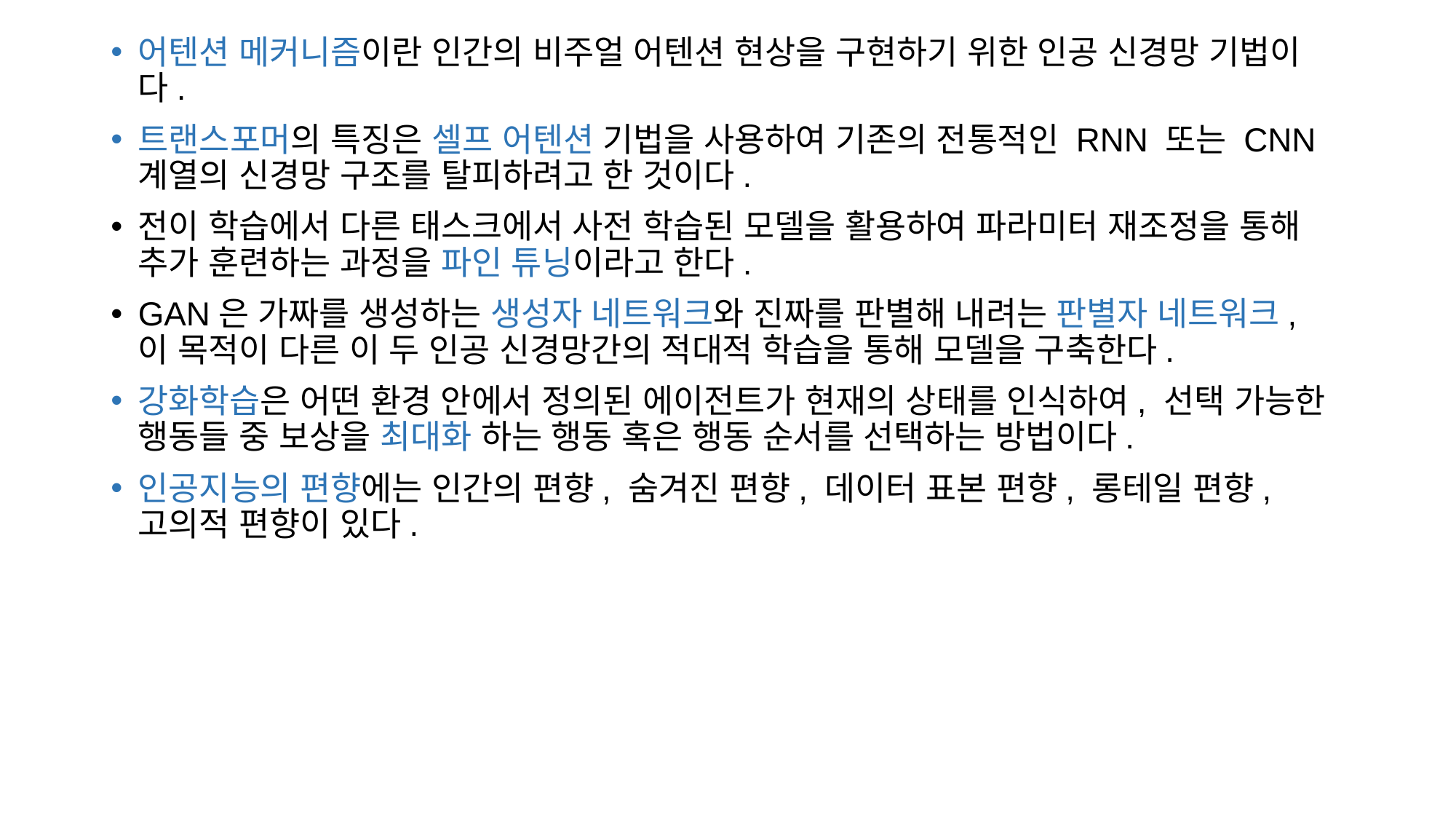

어텐션 메커니즘이란 인간의 비주얼 어텐션 현상을 구현하기 위한 인공 신경망 기법이다.
트랜스포머의 특징은 셀프 어텐션 기법을 사용하여 기존의 전통적인 RNN 또는 CNN 계열의 신경망 구조를 탈피하려고 한 것이다.
전이 학습에서 다른 태스크에서 사전 학습된 모델을 활용하여 파라미터 재조정을 통해 추가 훈련하는 과정을 파인 튜닝이라고 한다.
GAN은 가짜를 생성하는 생성자 네트워크와 진짜를 판별해 내려는 판별자 네트워크, 이 목적이 다른 이 두 인공 신경망간의 적대적 학습을 통해 모델을 구축한다.
강화학습은 어떤 환경 안에서 정의된 에이전트가 현재의 상태를 인식하여, 선택 가능한 행동들 중 보상을 최대화 하는 행동 혹은 행동 순서를 선택하는 방법이다.
인공지능의 편향에는 인간의 편향, 숨겨진 편향, 데이터 표본 편향, 롱테일 편향, 고의적 편향이 있다.